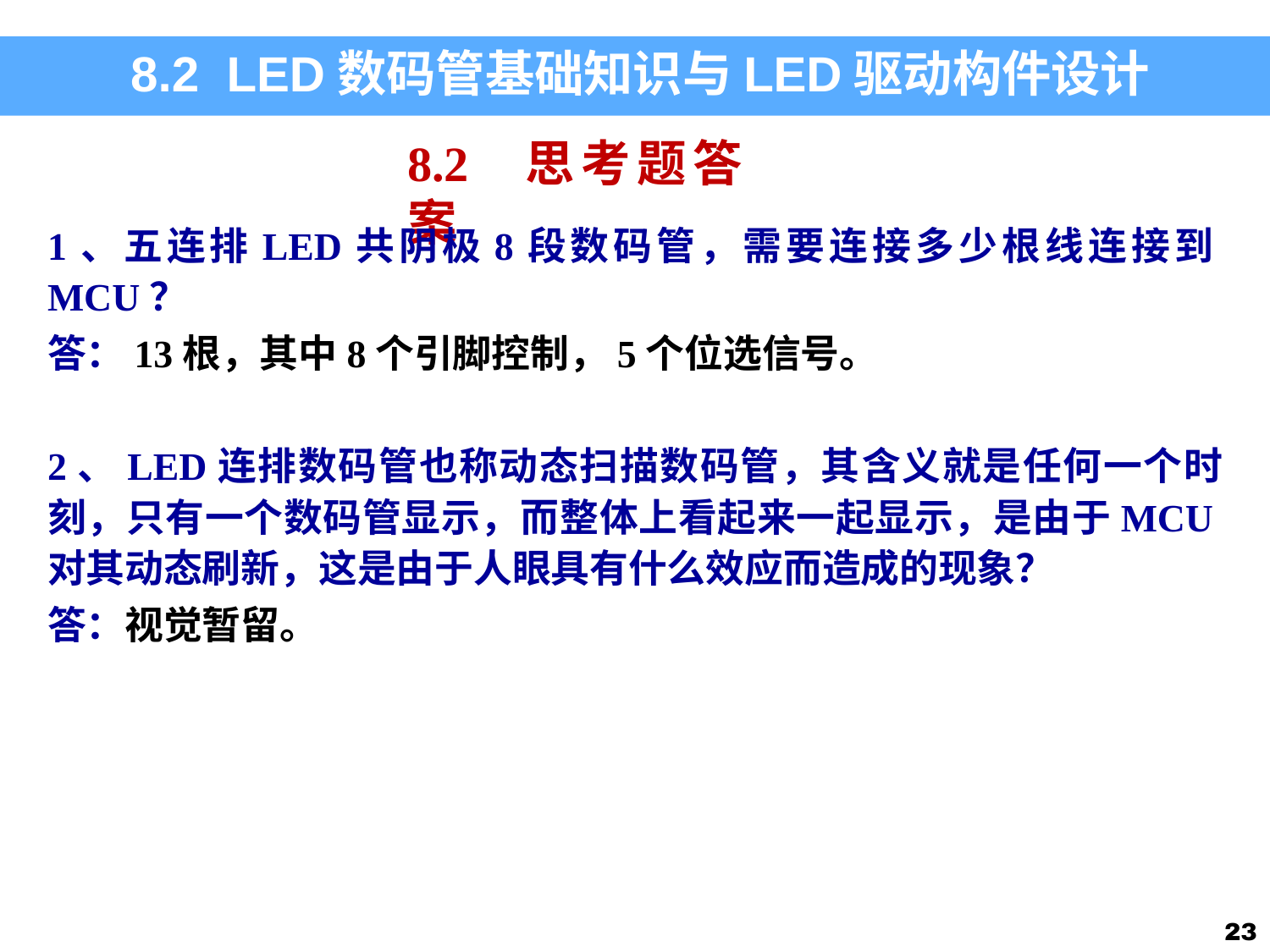

8.2  LED数码管基础知识与LED驱动构件设计
8.2  思考题答案
1、五连排LED共阴极8段数码管，需要连接多少根线连接到MCU？
答：13根，其中8个引脚控制，5个位选信号。

2、LED连排数码管也称动态扫描数码管，其含义就是任何一个时刻，只有一个数码管显示，而整体上看起来一起显示，是由于MCU对其动态刷新，这是由于人眼具有什么效应而造成的现象？
答：视觉暂留。

23